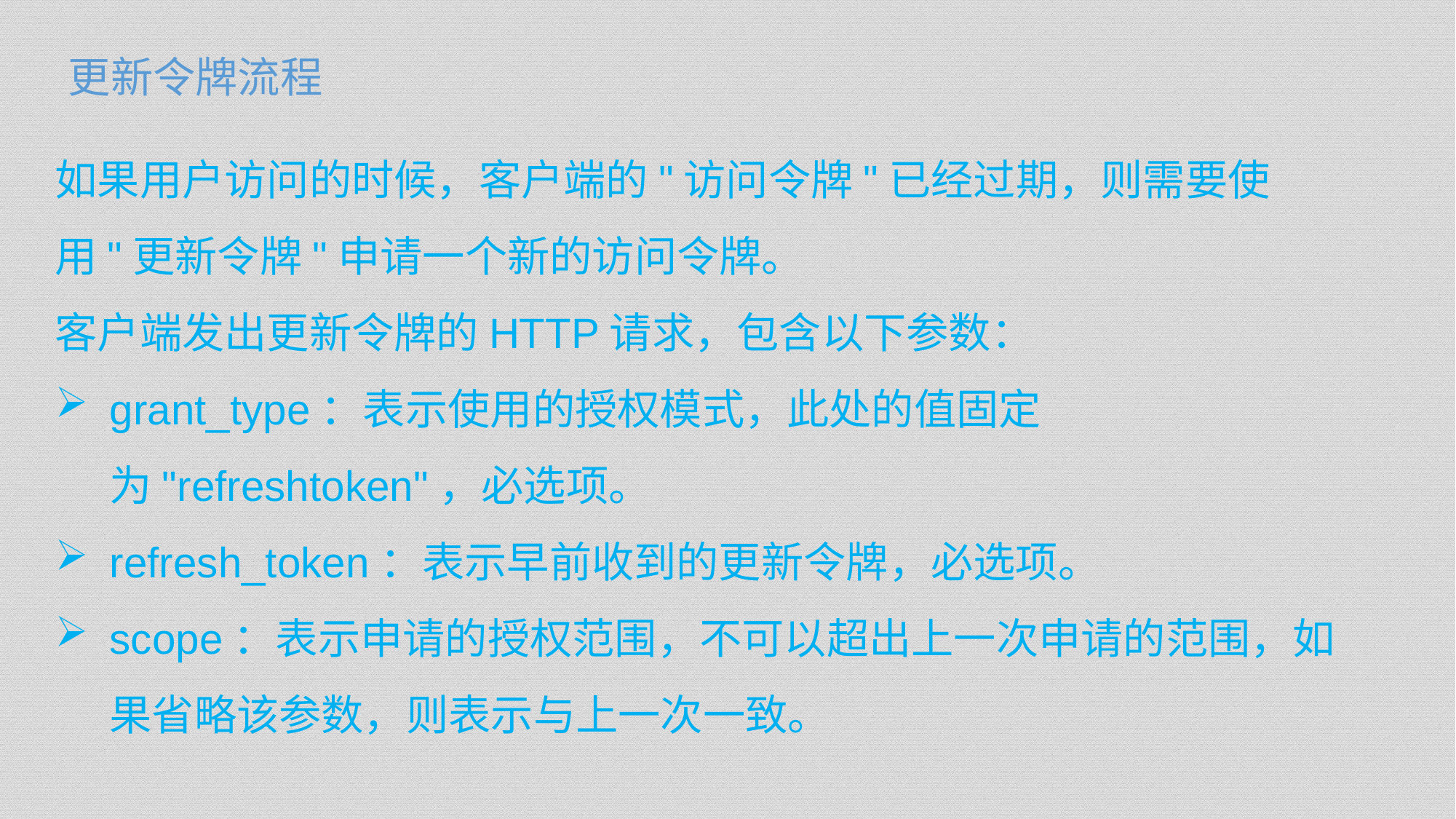

更新令牌流程
如果用户访问的时候，客户端的"访问令牌"已经过期，则需要使用"更新令牌"申请一个新的访问令牌。
客户端发出更新令牌的HTTP请求，包含以下参数：
grant_type：表示使用的授权模式，此处的值固定为"refreshtoken"，必选项。
refresh_token：表示早前收到的更新令牌，必选项。
scope：表示申请的授权范围，不可以超出上一次申请的范围，如果省略该参数，则表示与上一次一致。